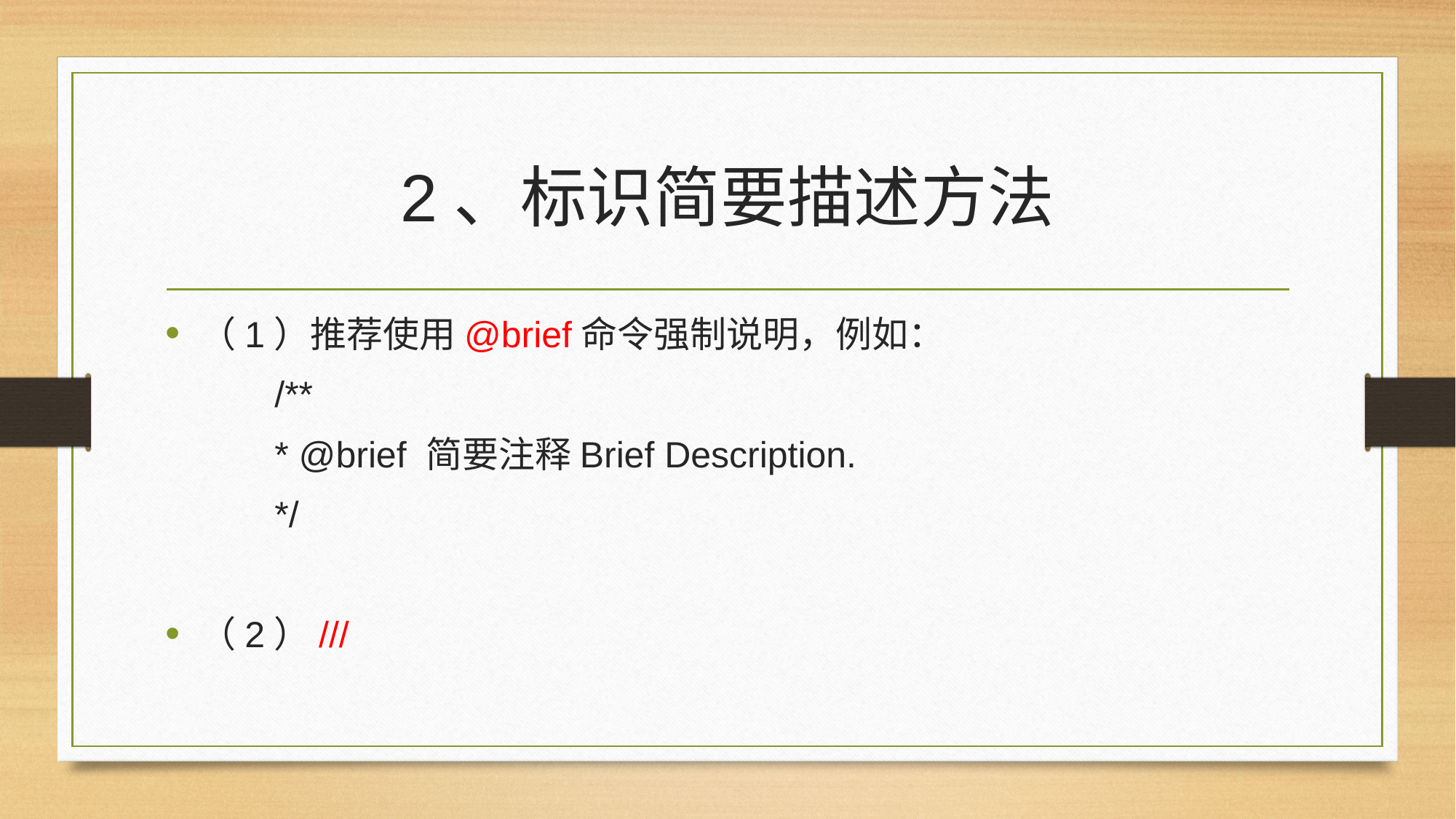

# 2、标识简要描述方法
（1）推荐使用@brief命令强制说明，例如：
	/**
	* @brief 简要注释Brief Description.
	*/

（2）///